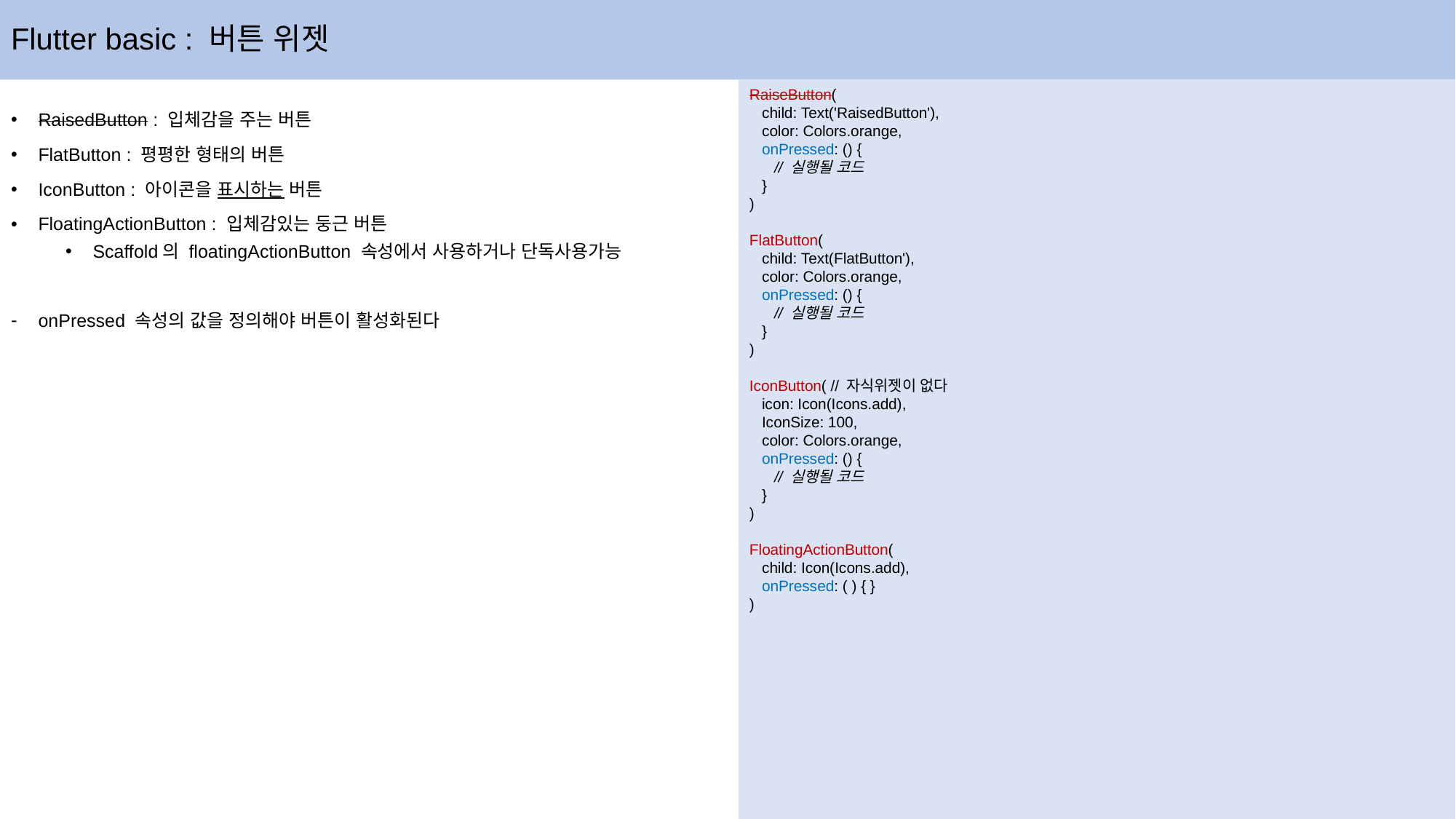

# Flutter basic : 버튼 위젯
RaiseButton(
   child: Text('RaisedButton'),
   color: Colors.orange,
   onPressed: () {
      // 실행될 코드
   }
)

FlatButton(
   child: Text(FlatButton'),
   color: Colors.orange,
   onPressed: () {
      // 실행될 코드
   }
)

IconButton( // 자식위젯이 없다
   icon: Icon(Icons.add),
   IconSize: 100,
   color: Colors.orange,
   onPressed: () {
      // 실행될 코드
   }
)

FloatingActionButton(
   child: Icon(Icons.add),
   onPressed: ( ) { }
)

RaisedButton : 입체감을 주는 버튼
FlatButton : 평평한 형태의 버튼
IconButton : 아이콘을 표시하는 버튼
FloatingActionButton : 입체감있는 둥근 버튼
Scaffold의 floatingActionButton 속성에서 사용하거나 단독사용가능

onPressed 속성의 값을 정의해야 버튼이 활성화된다